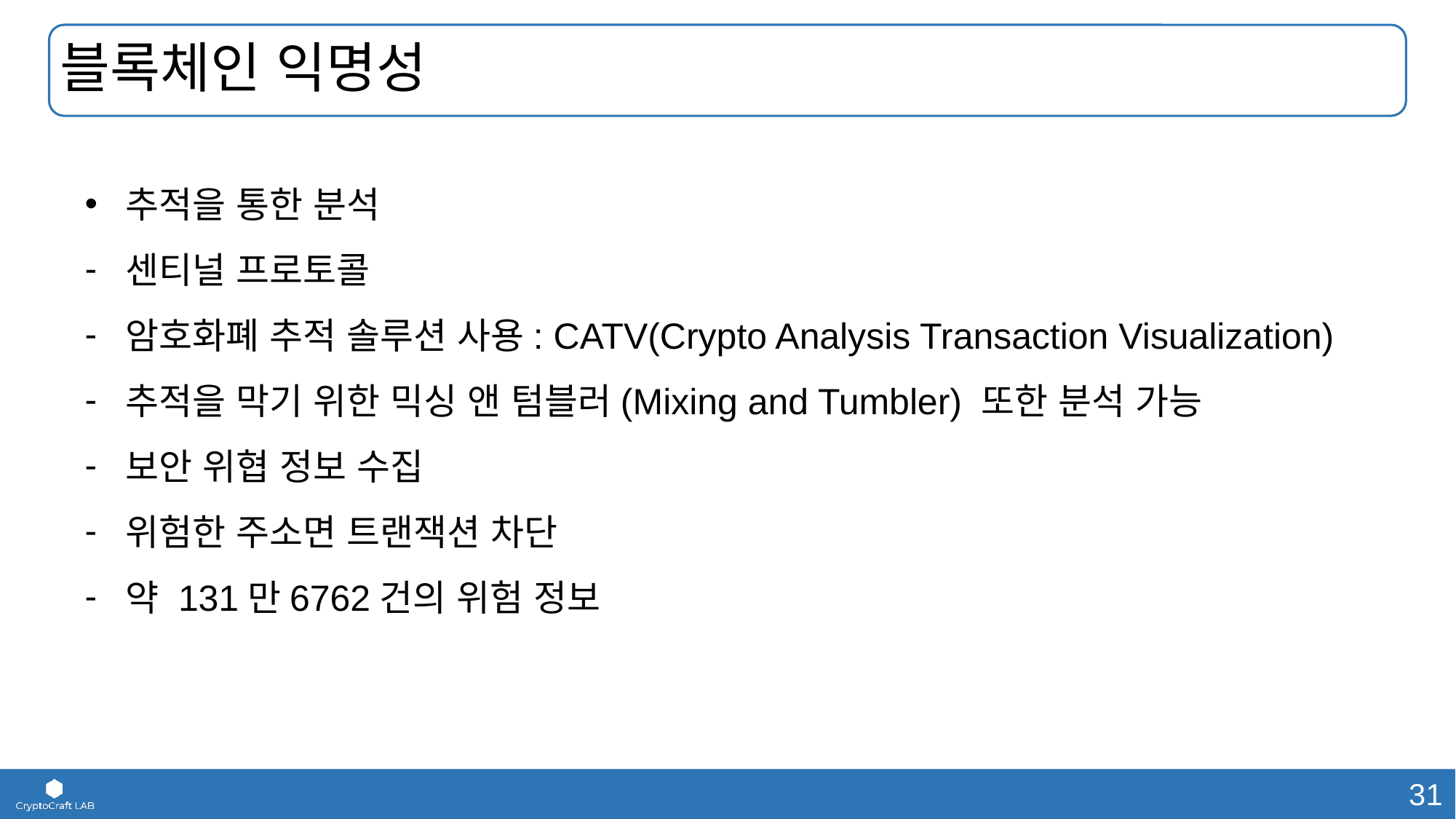

# 블록체인 익명성
추적을 통한 분석
센티널 프로토콜
암호화폐 추적 솔루션 사용: CATV(Crypto Analysis Transaction Visualization)
추적을 막기 위한 믹싱 앤 텀블러(Mixing and Tumbler) 또한 분석 가능
보안 위협 정보 수집
위험한 주소면 트랜잭션 차단
약 131만6762건의 위험 정보